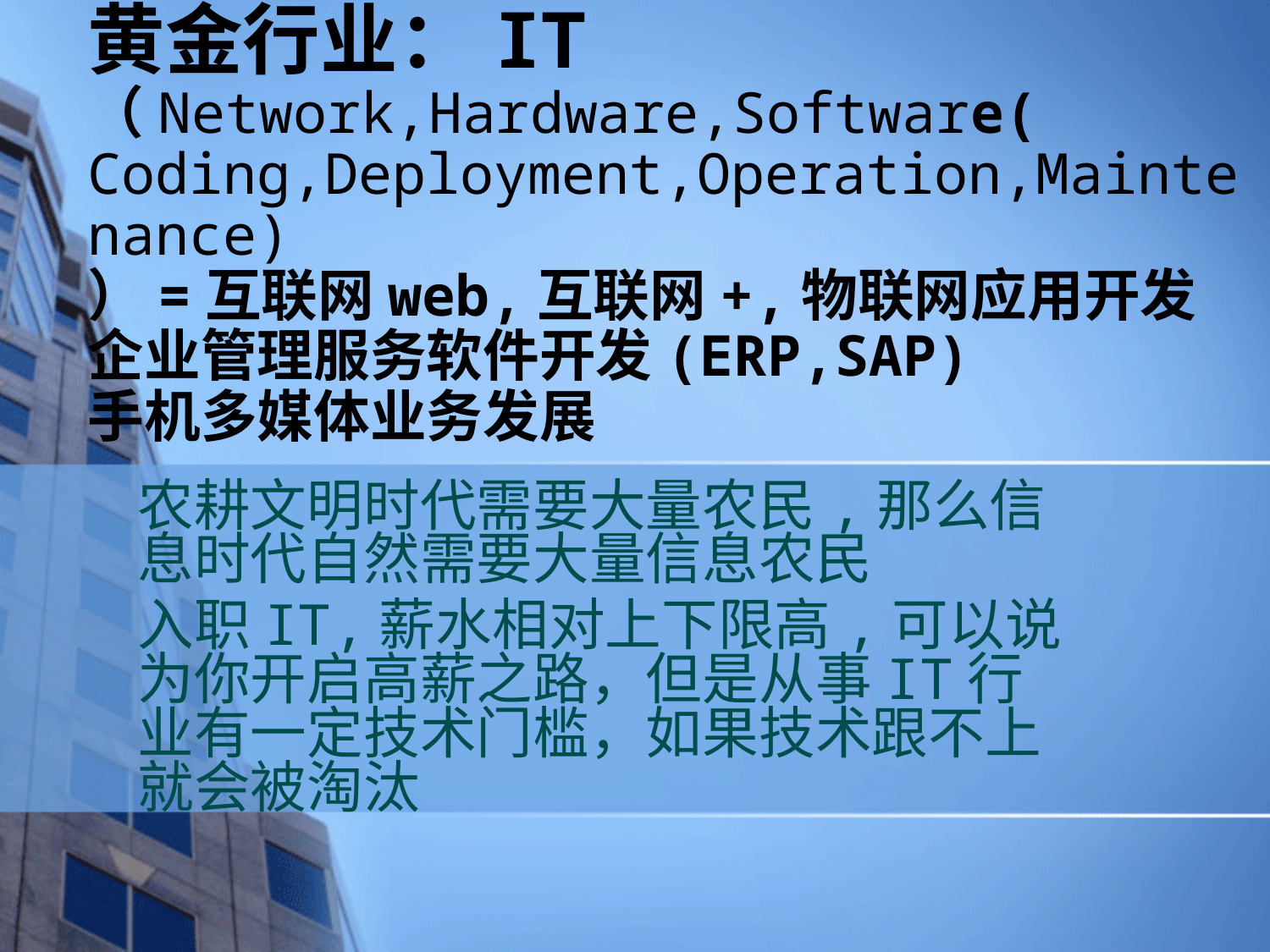

# 黄金行业：IT （Network,Hardware,Software( Coding,Deployment,Operation,Maintenance) ）=互联网web,互联网+,物联网应用开发 企业管理服务软件开发(ERP,SAP) 手机多媒体业务发展
农耕文明时代需要大量农民,那么信息时代自然需要大量信息农民
入职IT,薪水相对上下限高,可以说为你开启高薪之路，但是从事IT行业有一定技术门槛，如果技术跟不上就会被淘汰